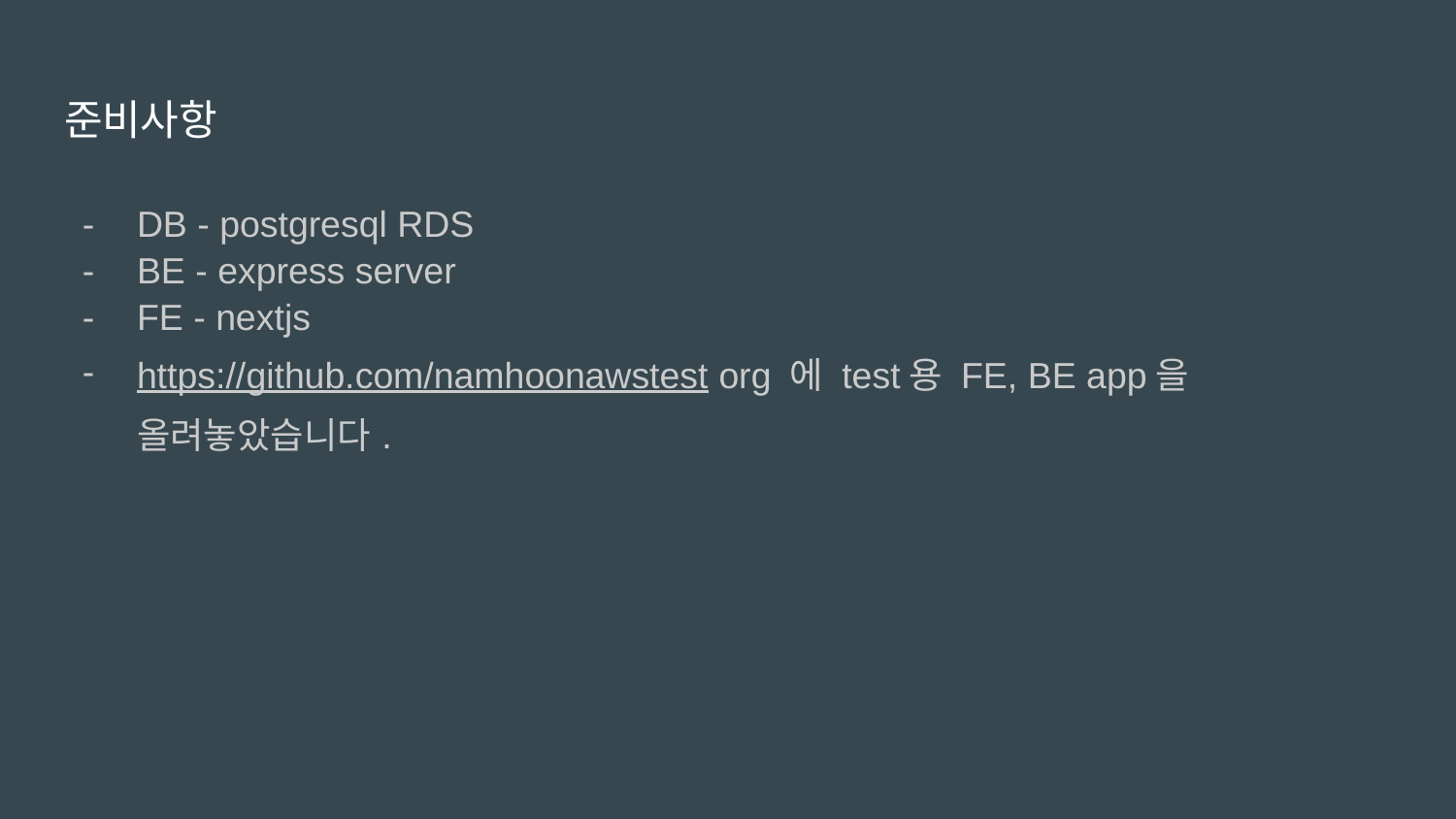

# 준비사항
DB - postgresql RDS
BE - express server
FE - nextjs
https://github.com/namhoonawstest org 에 test용 FE, BE app을 올려놓았습니다.